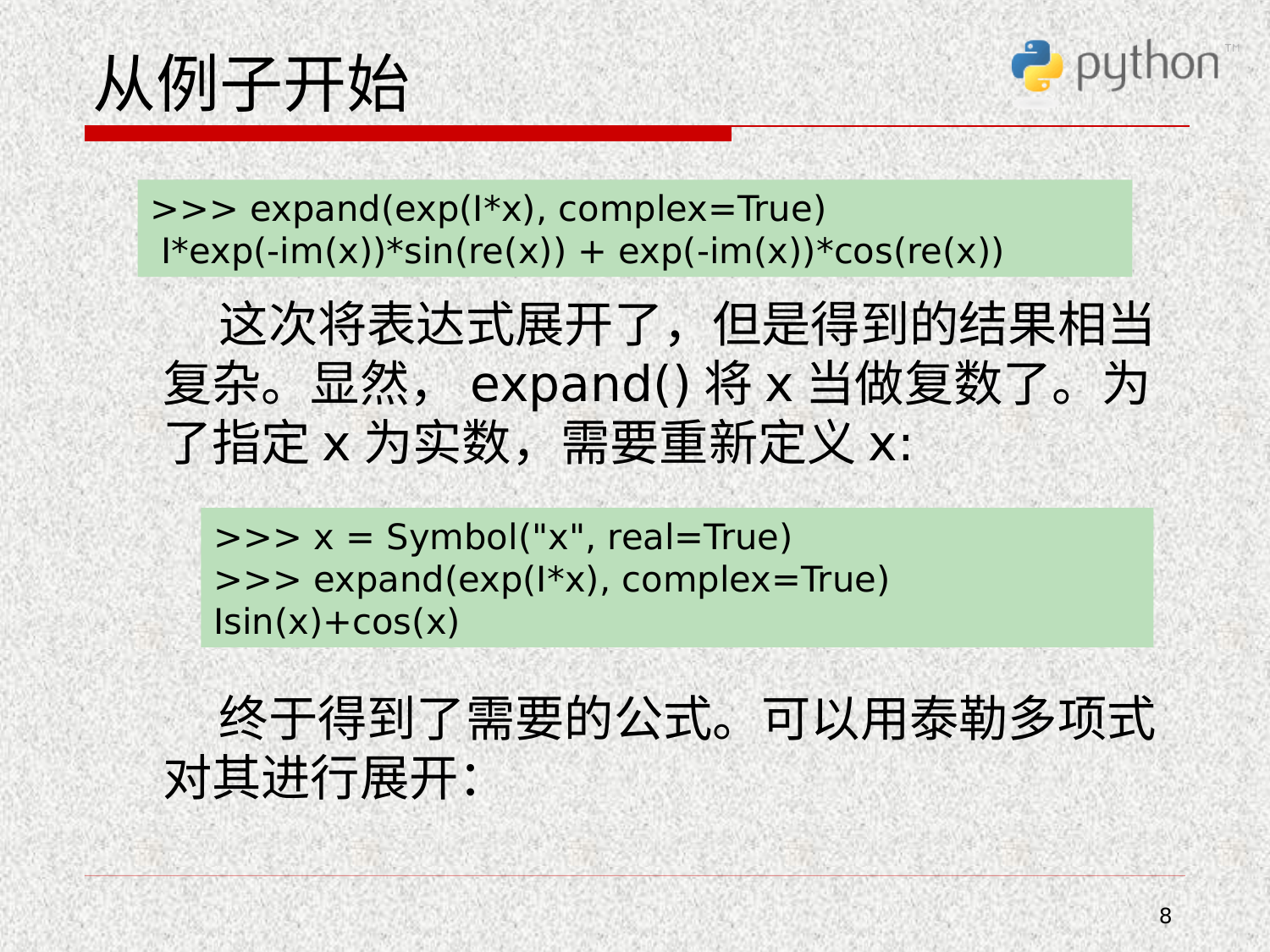

# 从例子开始

          这次将表达式展开了，但是得到的结果相当复杂。显然，expand()将x当做复数了。为了指定x为实数，需要重新定义x:

          终于得到了需要的公式。可以用泰勒多项式对其进行展开：

>>> expand(exp(I*x), complex=True)
 I*exp(-im(x))*sin(re(x)) + exp(-im(x))*cos(re(x)) ￼
>>> x = Symbol("x", real=True)
>>> expand(exp(I*x), complex=True)
Isin(x)+cos(x)￼
8